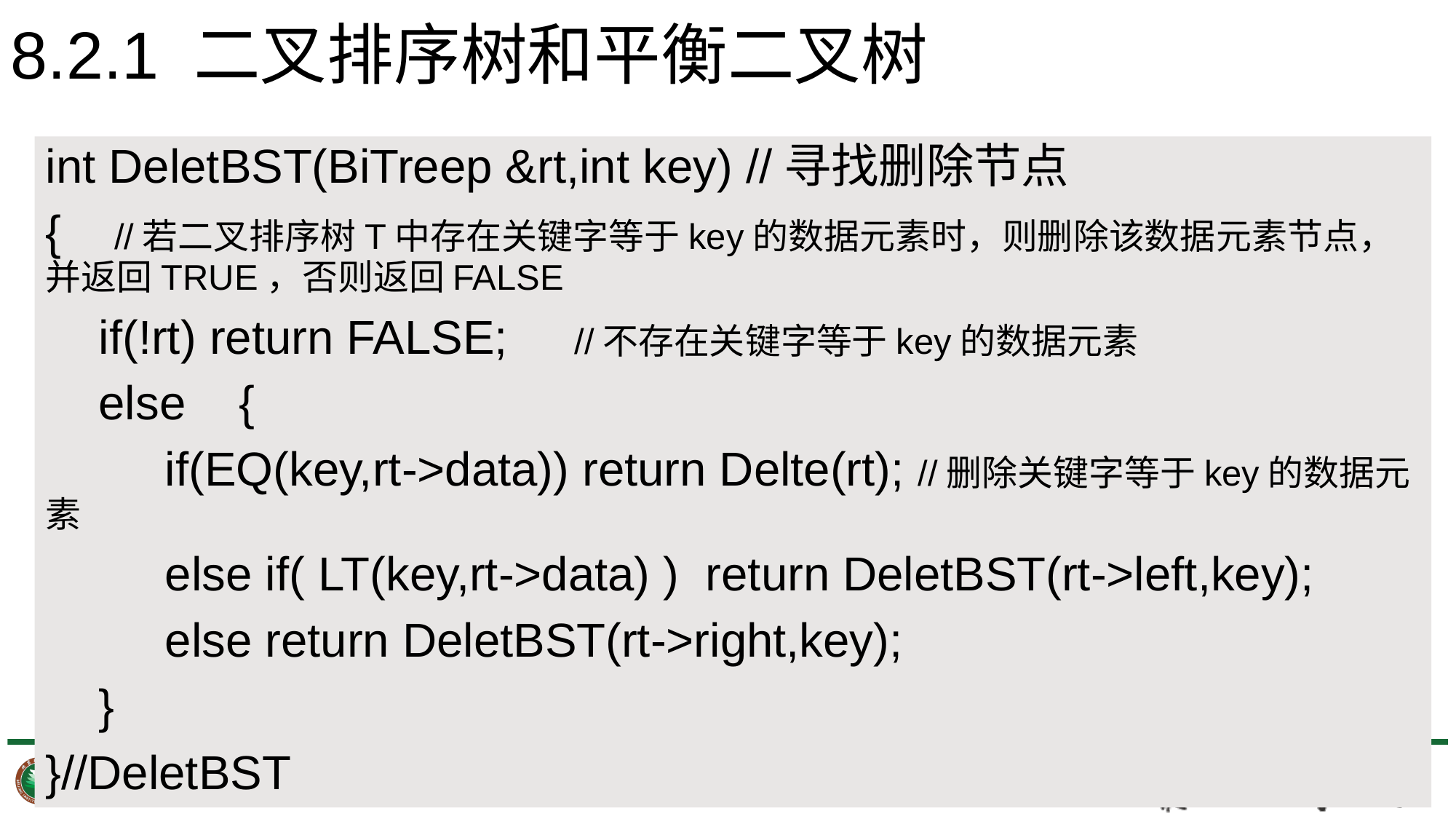

8.2.1 二叉排序树和平衡二叉树
int DeletBST(BiTreep &rt,int key) //寻找删除节点
{    //若二叉排序树T中存在关键字等于key的数据元素时，则删除该数据元素节点，并返回TRUE，否则返回FALSE
    if(!rt) return FALSE;     //不存在关键字等于key的数据元素
    else    {
         if(EQ(key,rt->data)) return Delte(rt); //删除关键字等于key的数据元素
         else if( LT(key,rt->data) )  return DeletBST(rt->left,key);
         else return DeletBST(rt->right,key);
    }
}//DeletBST